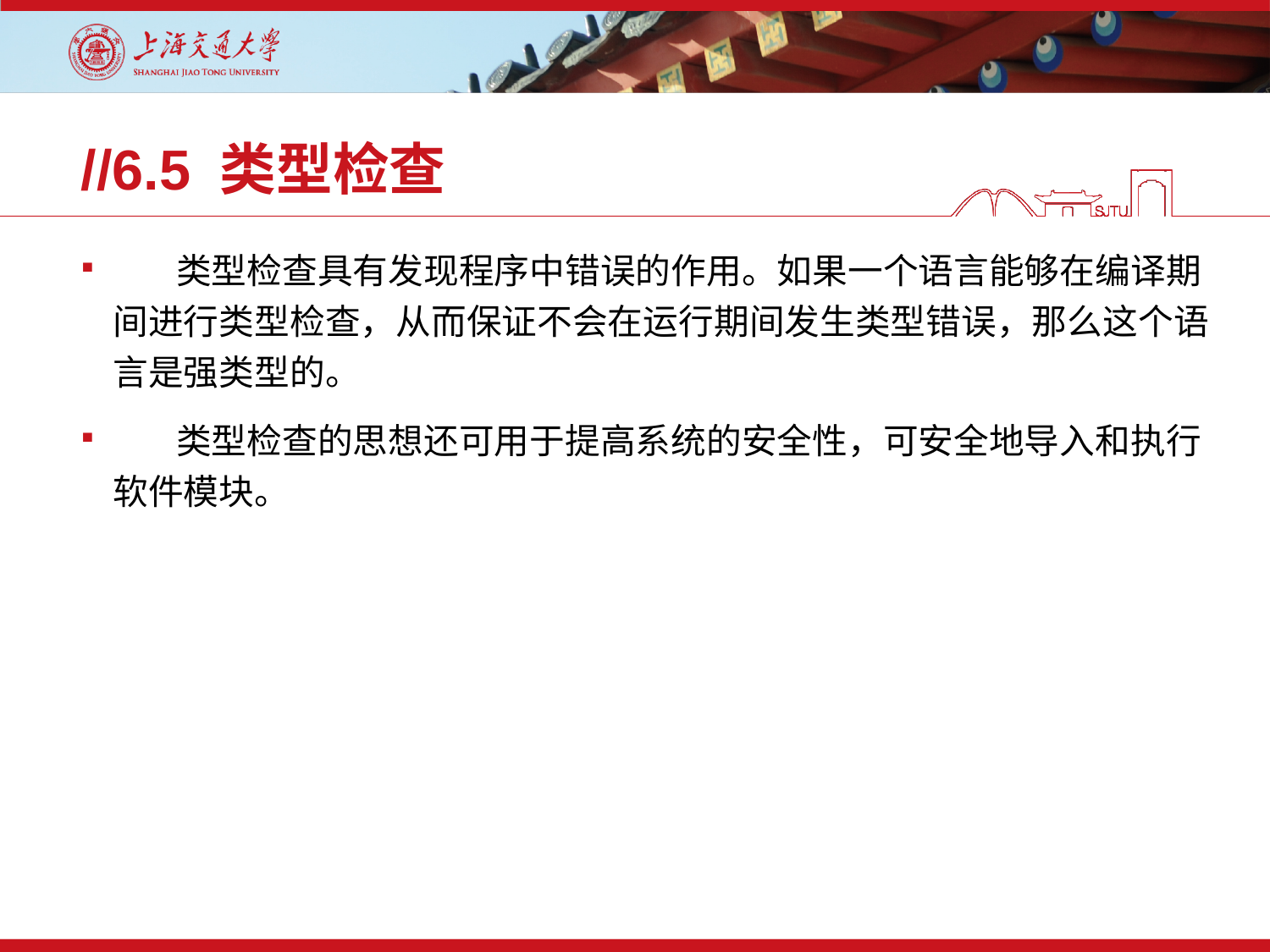

# //6.5 类型检查
       类型检查具有发现程序中错误的作用。如果一个语言能够在编译期间进行类型检查，从而保证不会在运行期间发生类型错误，那么这个语言是强类型的。
       类型检查的思想还可用于提高系统的安全性，可安全地导入和执行软件模块。